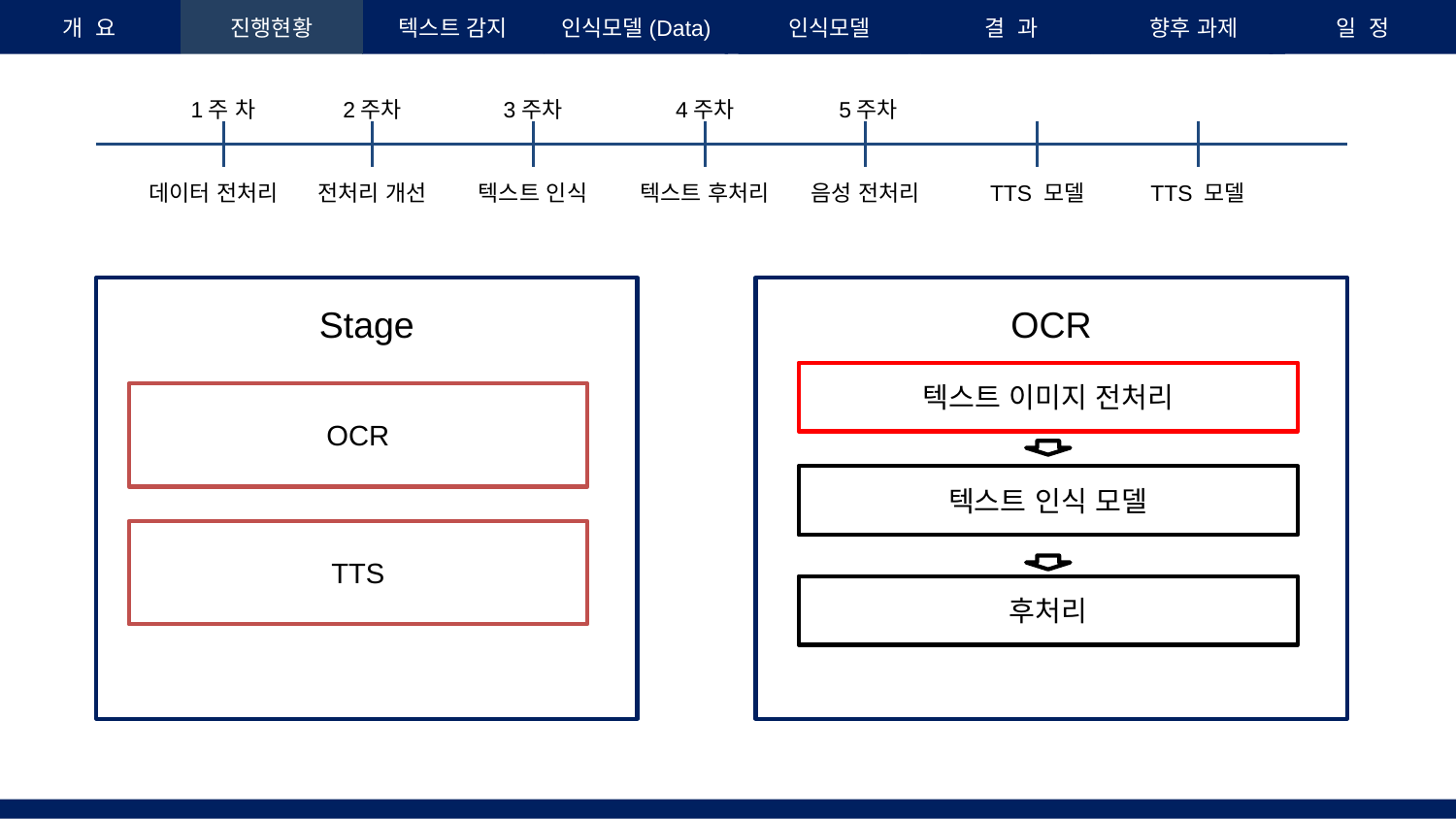

개  요
진행현황
텍스트 감지
인식모델(Data)

인식모델

결  과

향후 과제
일  정
1주 차
2주차
3주차
4주차
5주차
데이터 전처리
전처리 개선
텍스트 인식
텍스트 후처리
음성 전처리
TTS 모델
TTS 모델
Stage

OCR

텍스트 이미지 전처리
OCR

텍스트 인식 모델
TTS

후처리